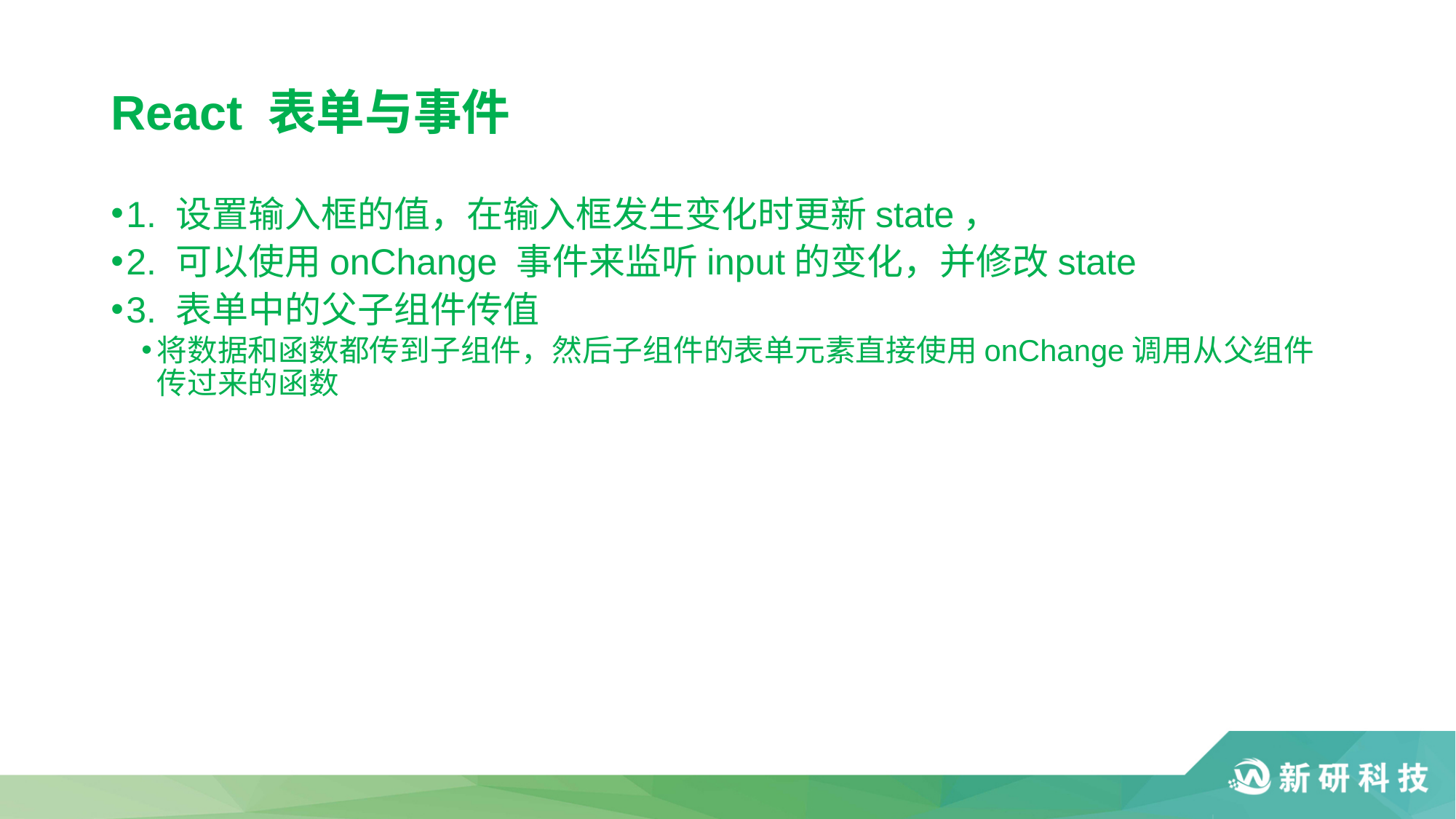

# React 表单与事件
1. 设置输入框的值，在输入框发生变化时更新state，
2. 可以使用onChange 事件来监听input的变化，并修改state
3. 表单中的父子组件传值
将数据和函数都传到子组件，然后子组件的表单元素直接使用onChange调用从父组件传过来的函数